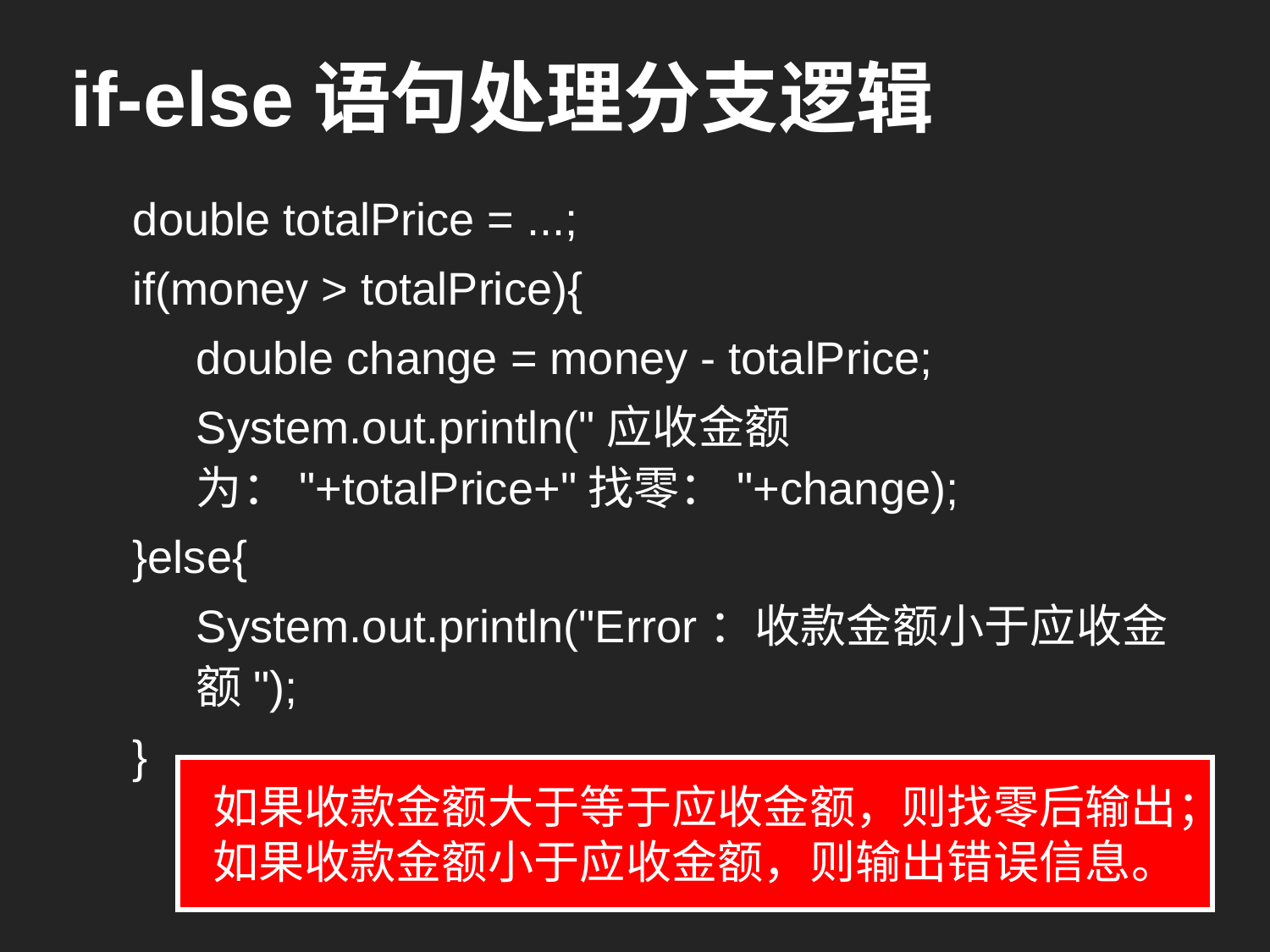

# if-else语句处理分支逻辑
double totalPrice = ...;
if(money > totalPrice){
	double change = money - totalPrice;
	System.out.println("应收金额为："+totalPrice+"找零："+change);
}else{
	System.out.println("Error：收款金额小于应收金额");
}
如果收款金额大于等于应收金额，则找零后输出；
如果收款金额小于应收金额，则输出错误信息。